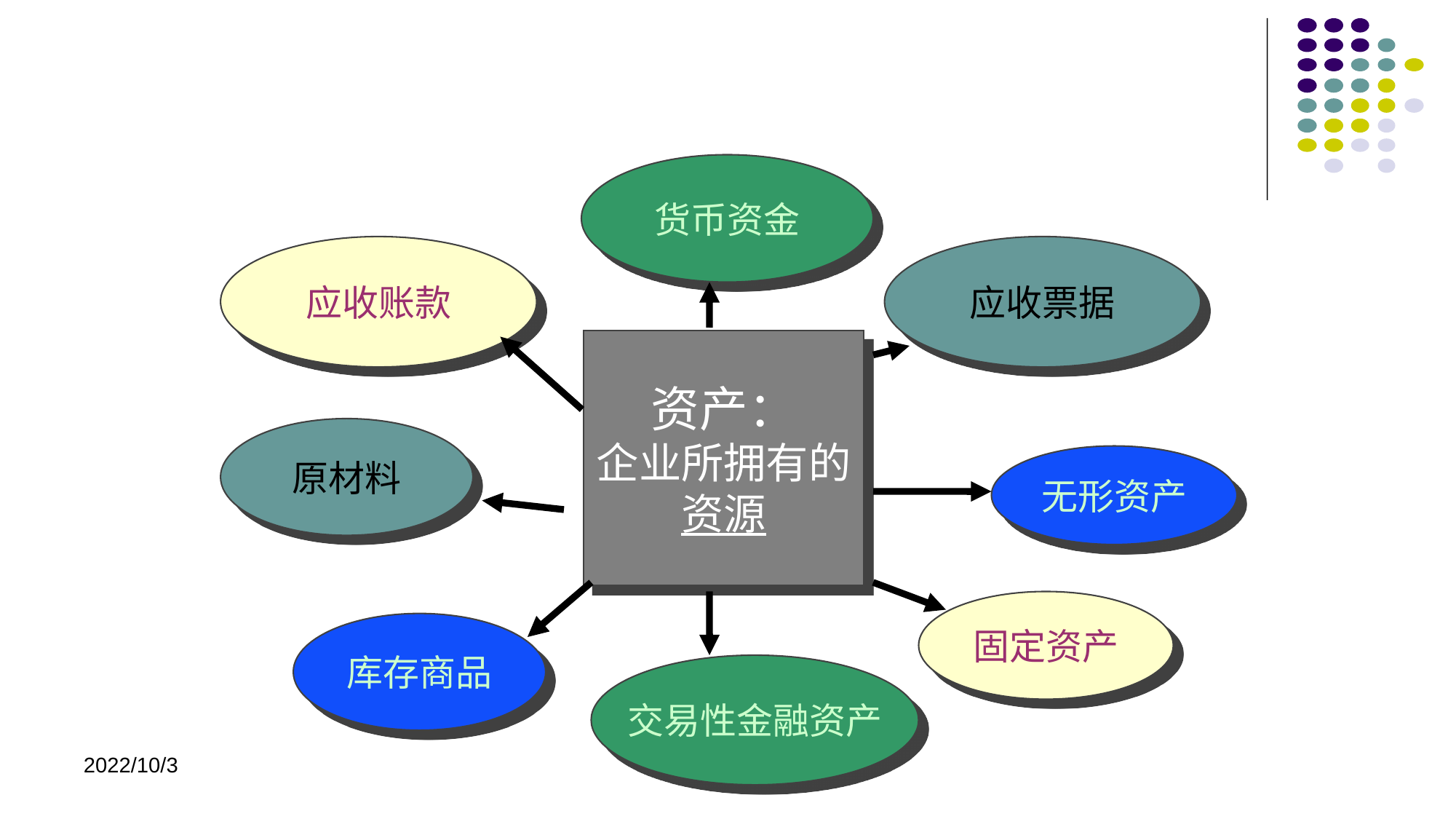

#
货币资金
应收账款
应收票据

资产：
企业所拥有的资源

原材料
无形资产

固定资产
库存商品
交易性金融资产
2022/10/3